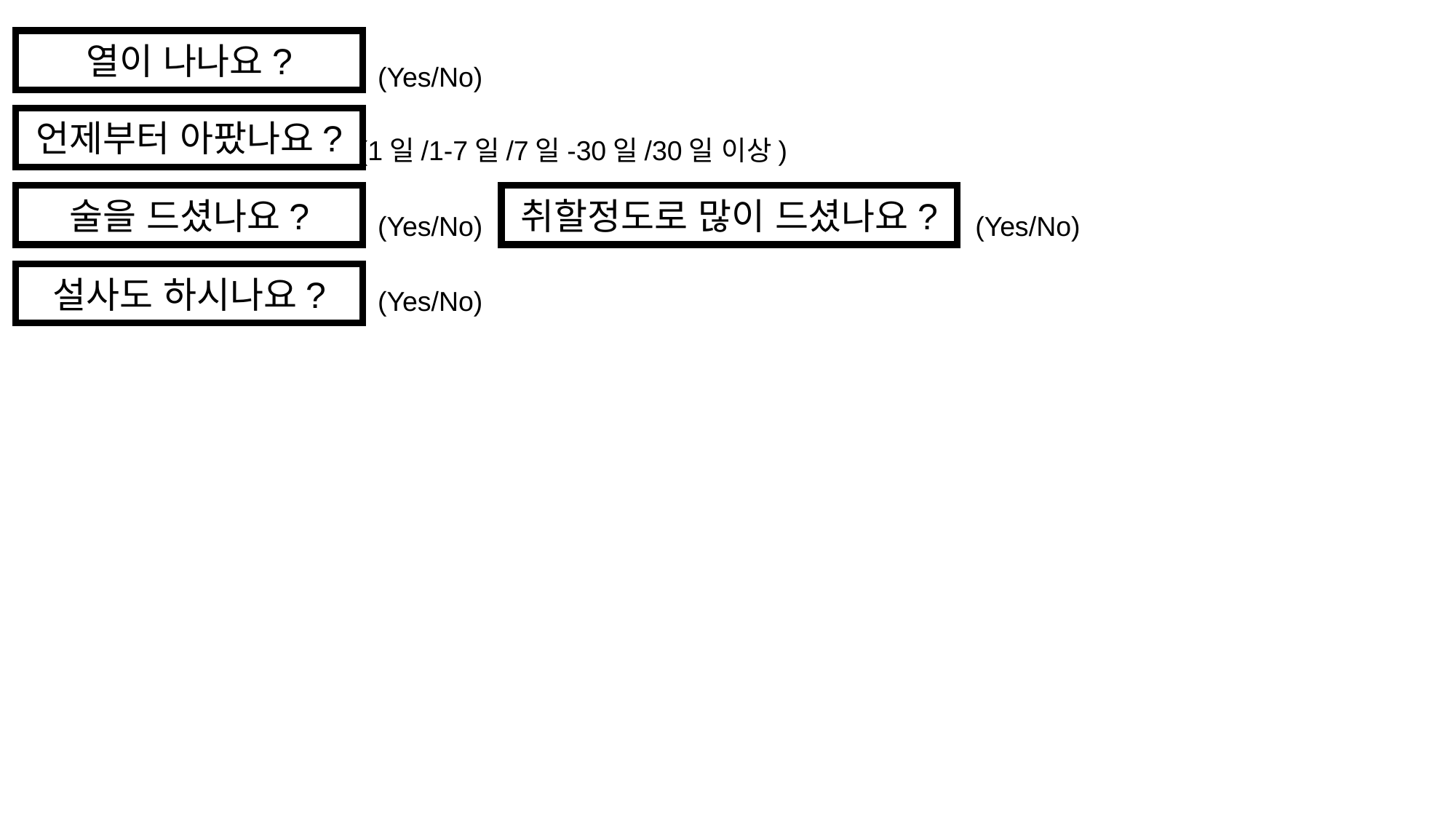

열이 나나요?
(Yes/No)
언제부터 아팠나요?
(1일/1-7일/7일-30일/30일 이상)
술을 드셨나요?
취할정도로 많이 드셨나요?
(Yes/No)
(Yes/No)
설사도 하시나요?
(Yes/No)